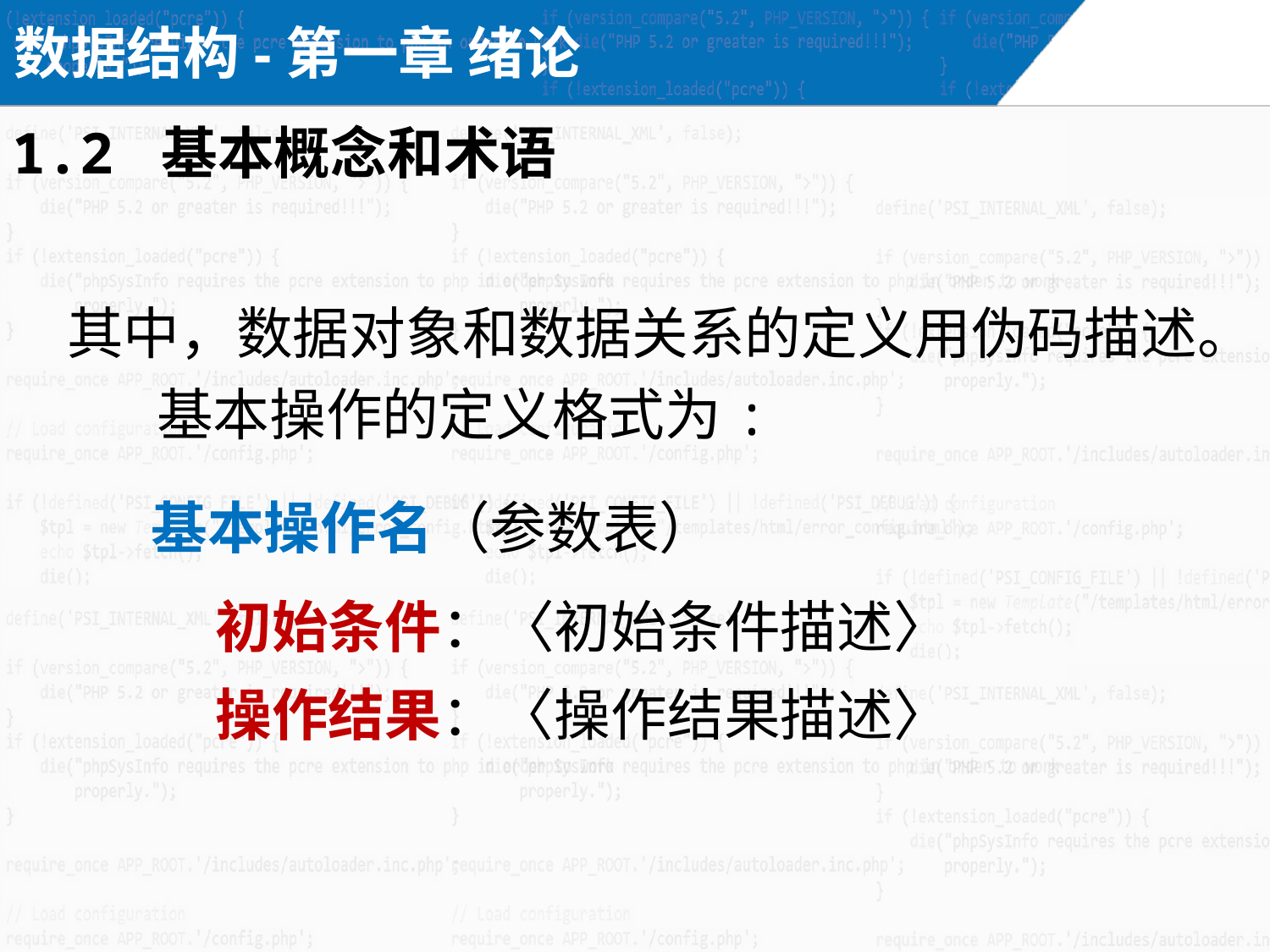

数据结构-第一章 绪论
1.2 基本概念和术语
其中，数据对象和数据关系的定义用伪码描述。
      基本操作的定义格式为:
基本操作名（参数表）
    初始条件：〈初始条件描述〉
    操作结果：〈操作结果描述〉